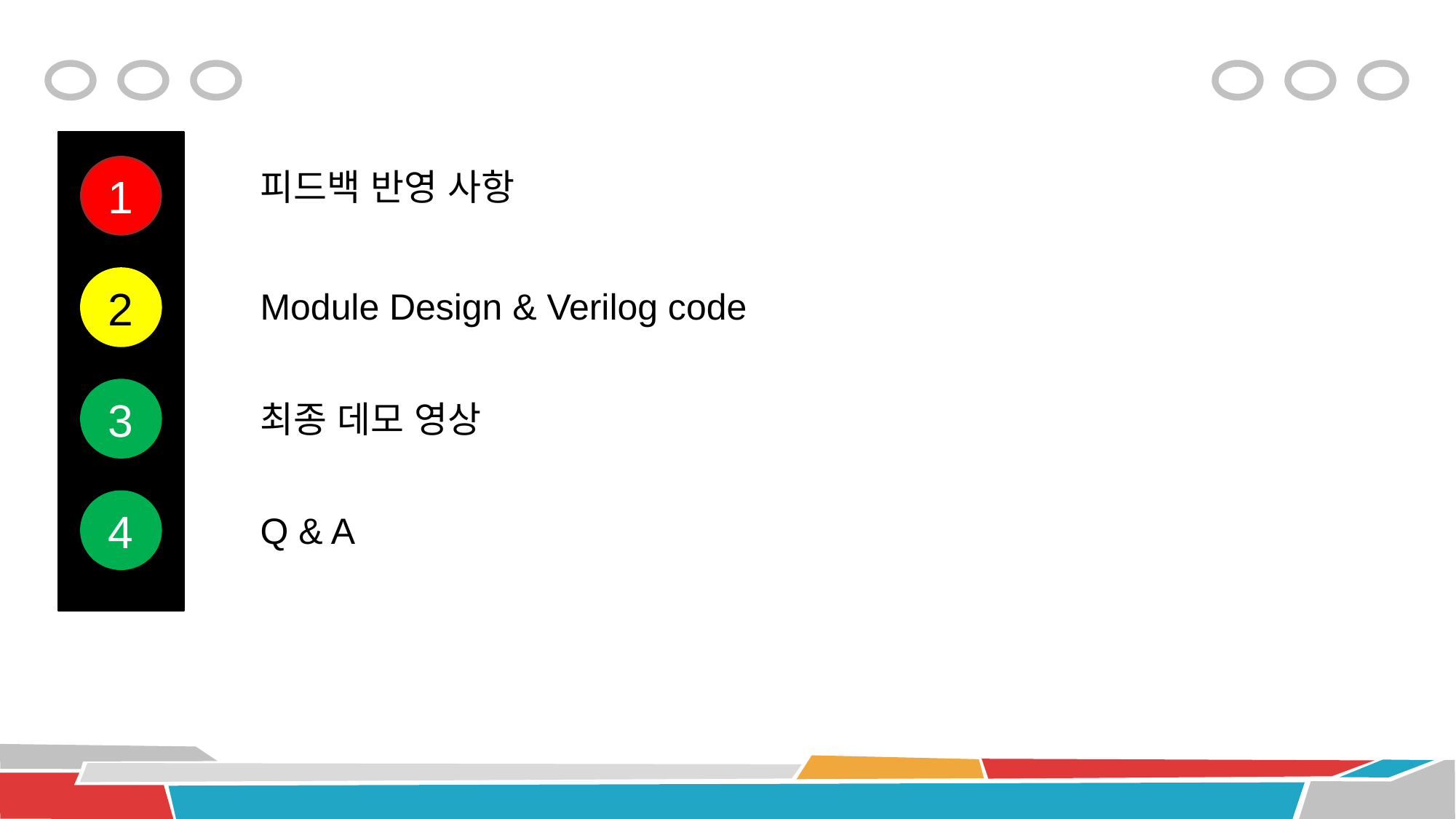

1
피드백 반영 사항
2
Module Design & Verilog code
3
최종 데모 영상
4
Q & A